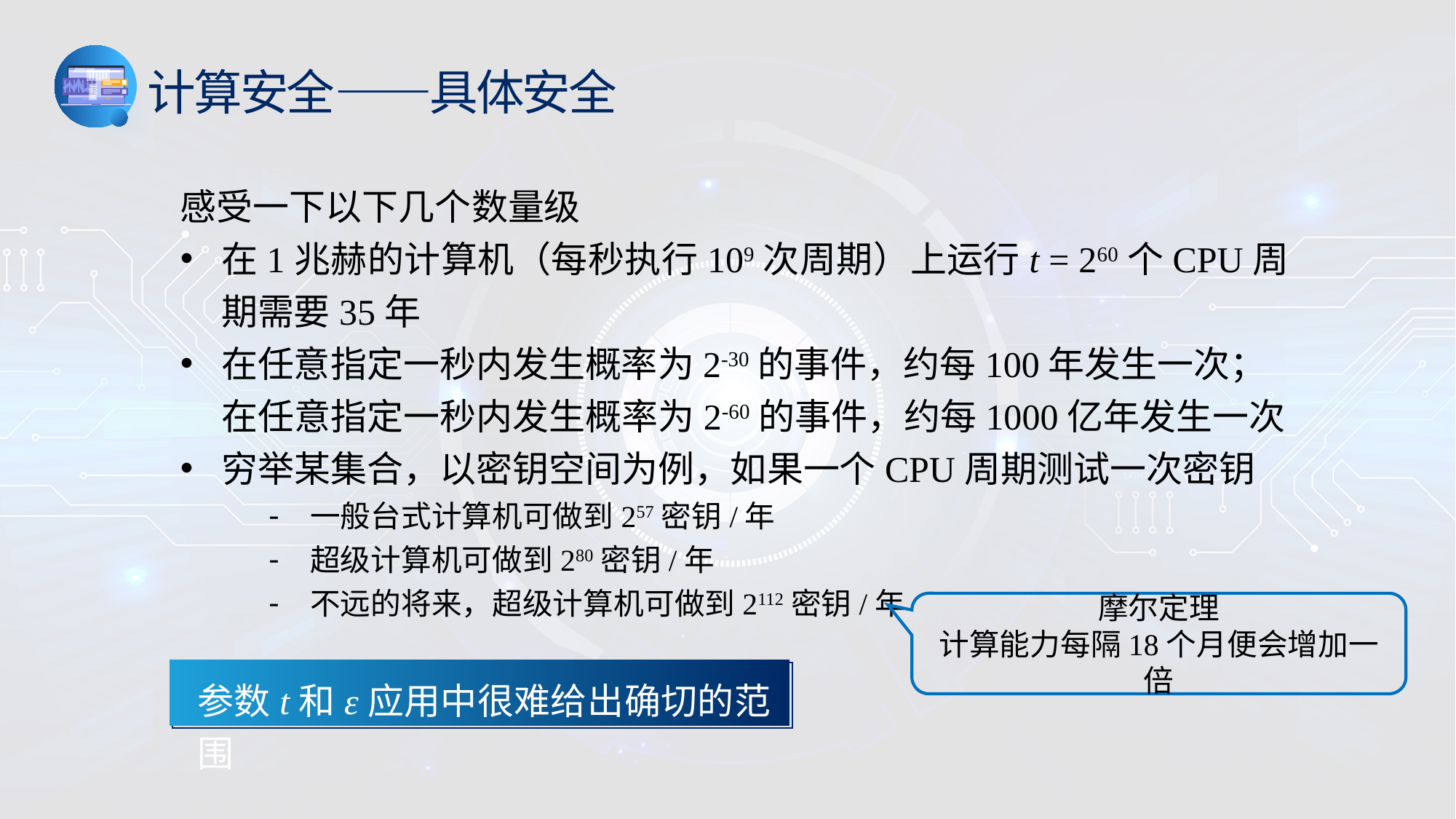

计算安全——具体安全

感受一下以下几个数量级
在1兆赫的计算机（每秒执行109次周期）上运行t = 260个CPU周期需要35年
在任意指定一秒内发生概率为2-30的事件，约每100年发生一次；
    在任意指定一秒内发生概率为2-60的事件，约每1000亿年发生一次
穷举某集合，以密钥空间为例，如果一个CPU周期测试一次密钥
一般台式计算机可做到257密钥/年
超级计算机可做到280密钥/年
不远的将来，超级计算机可做到2112密钥/年
摩尔定理
计算能力每隔18个月便会增加一倍

参数t和ε应用中很难给出确切的范围